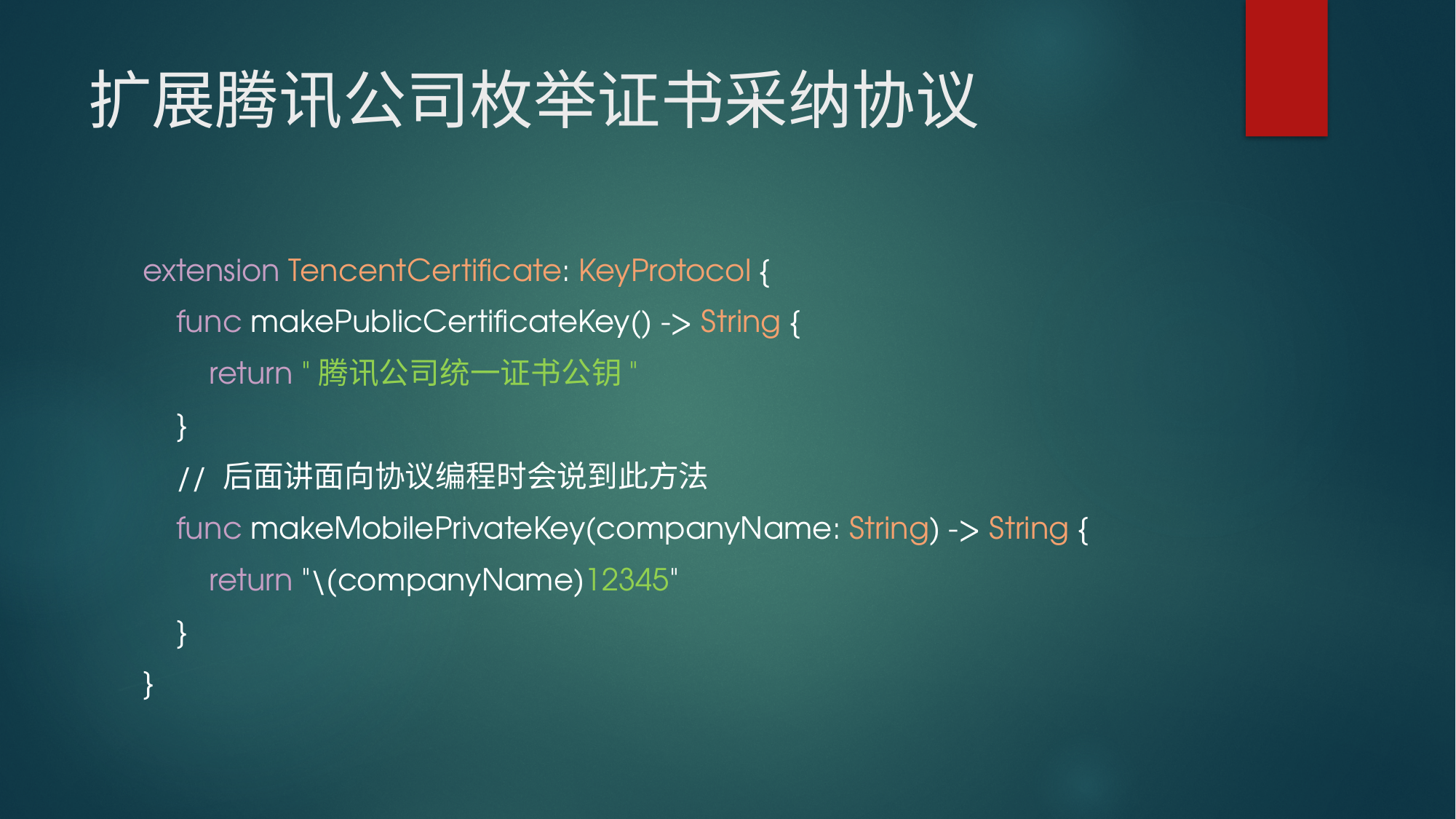

# 扩展腾讯公司枚举证书采纳协议
extension TencentCertificate: KeyProtocol {
    func makePublicCertificateKey() -> String {
        return "腾讯公司统一证书公钥"
    }
    // 后面讲面向协议编程时会说到此方法
    func makeMobilePrivateKey(companyName: String) -> String {
        return "\(companyName)12345"
    }
}